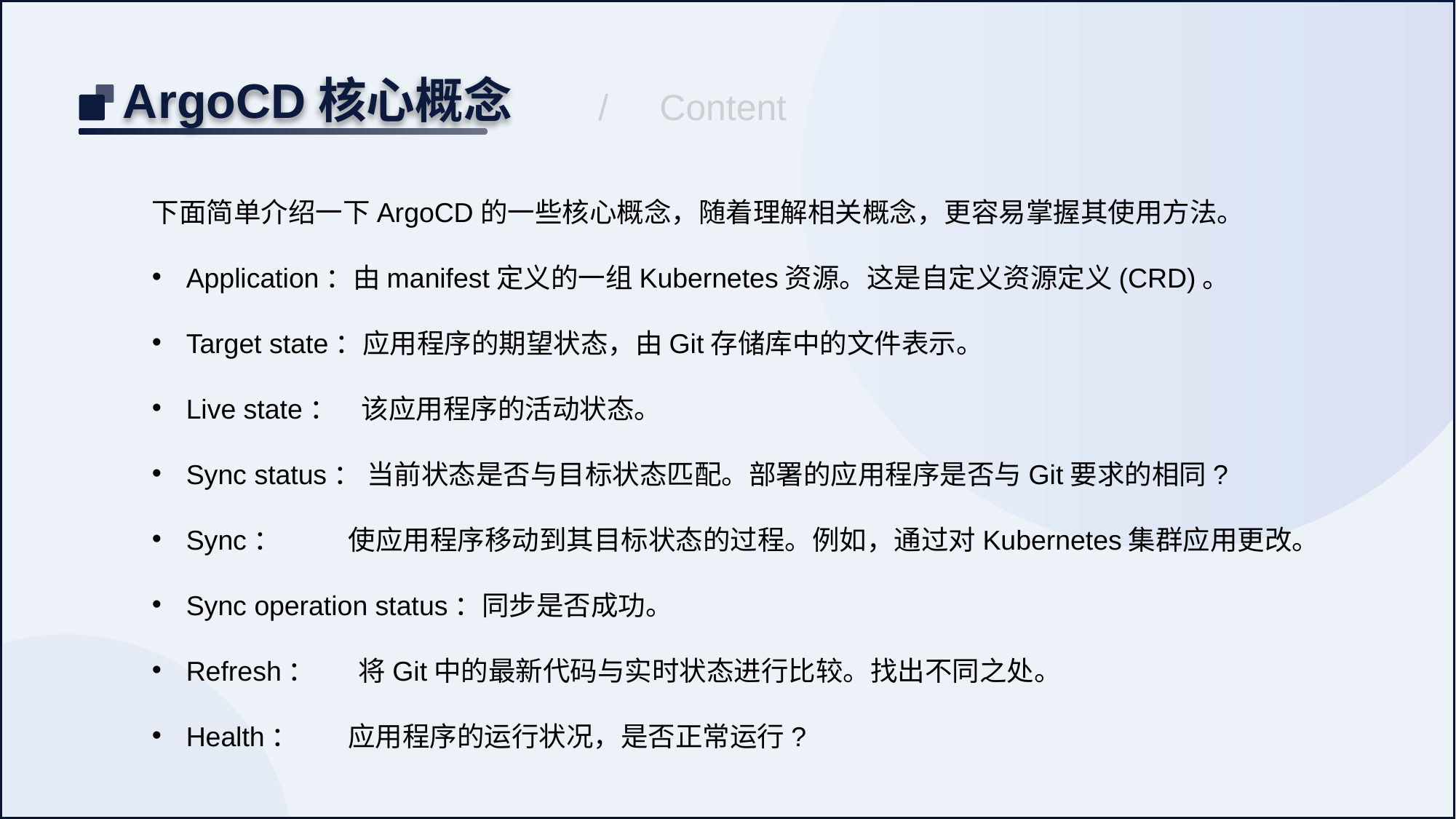

ArgoCD核心概念
/
Content

下面简单介绍一下ArgoCD的一些核心概念，随着理解相关概念，更容易掌握其使用方法。

Application：由manifest定义的一组Kubernetes资源。这是自定义资源定义(CRD)。

Target state：应用程序的期望状态，由Git存储库中的文件表示。

Live state：    该应用程序的活动状态。

Sync status： 当前状态是否与目标状态匹配。部署的应用程序是否与Git要求的相同?

Sync：           使应用程序移动到其目标状态的过程。例如，通过对Kubernetes集群应用更改。

Sync operation status：同步是否成功。

Refresh：       将Git中的最新代码与实时状态进行比较。找出不同之处。

Health：        应用程序的运行状况，是否正常运行?